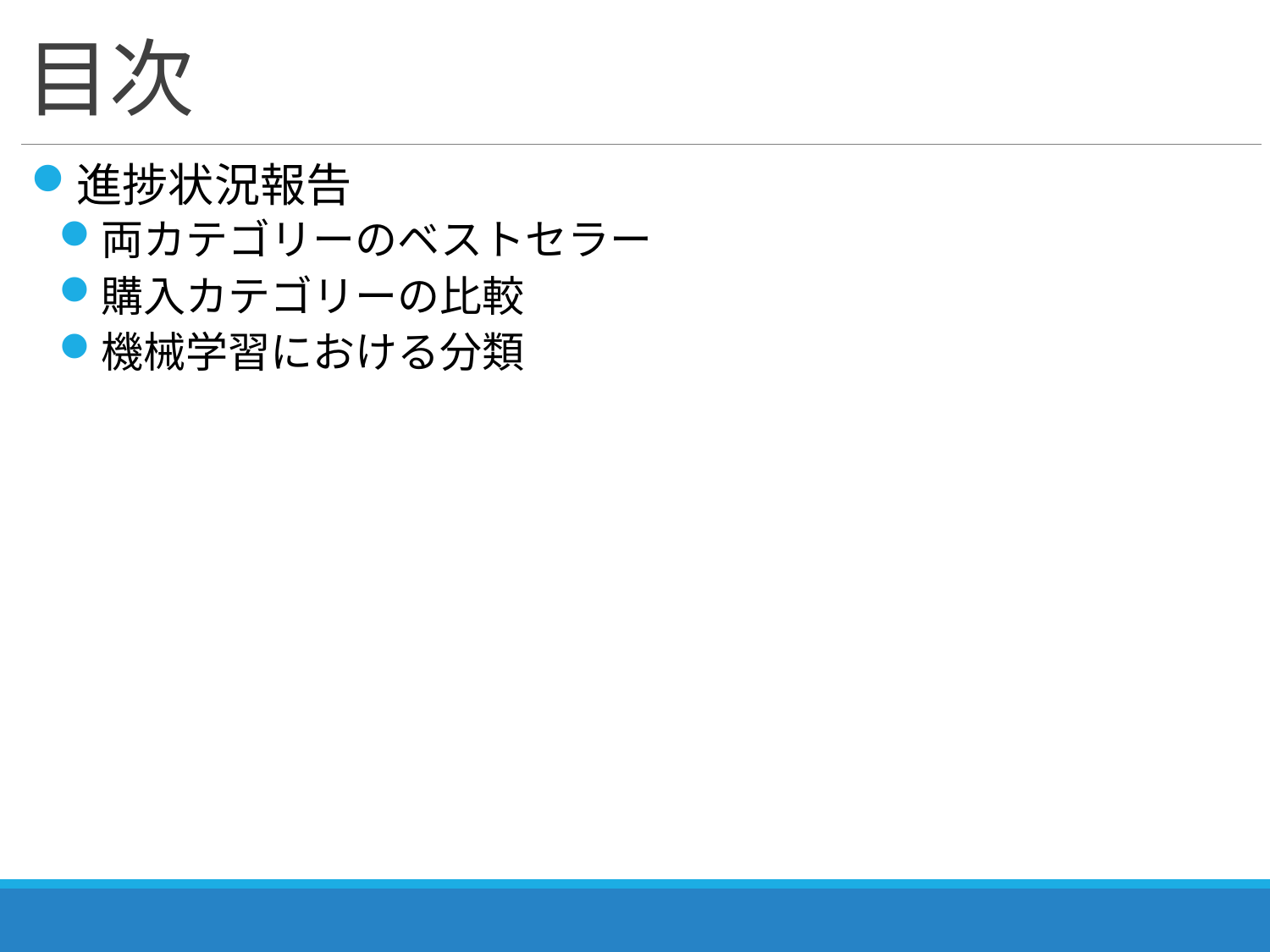

# 目次
進捗状況報告
両カテゴリーのベストセラー
購入カテゴリーの比較
機械学習における分類